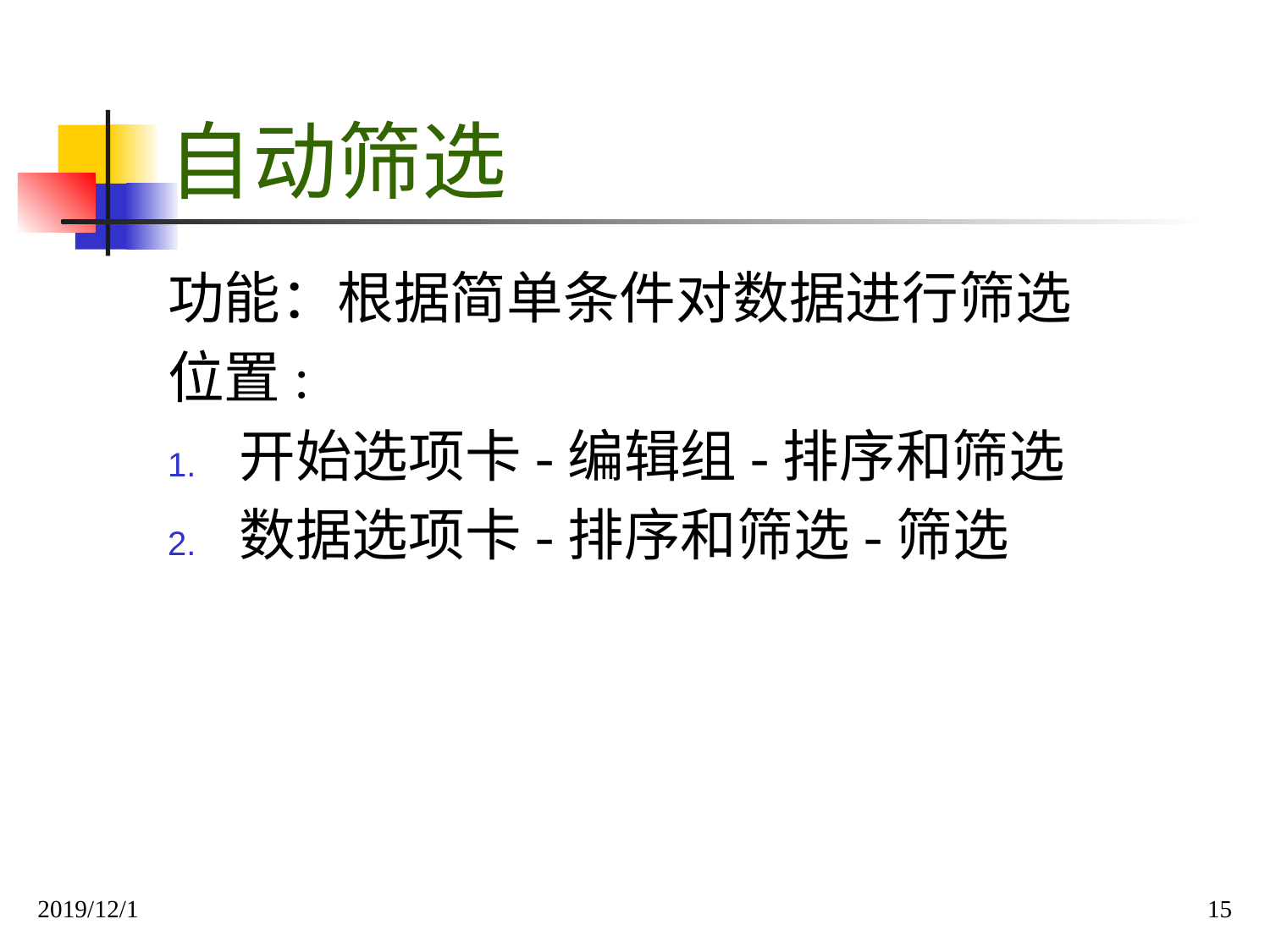

# 自动筛选
功能：根据简单条件对数据进行筛选
位置:
开始选项卡-编辑组-排序和筛选
数据选项卡-排序和筛选-筛选
2019/12/1
15